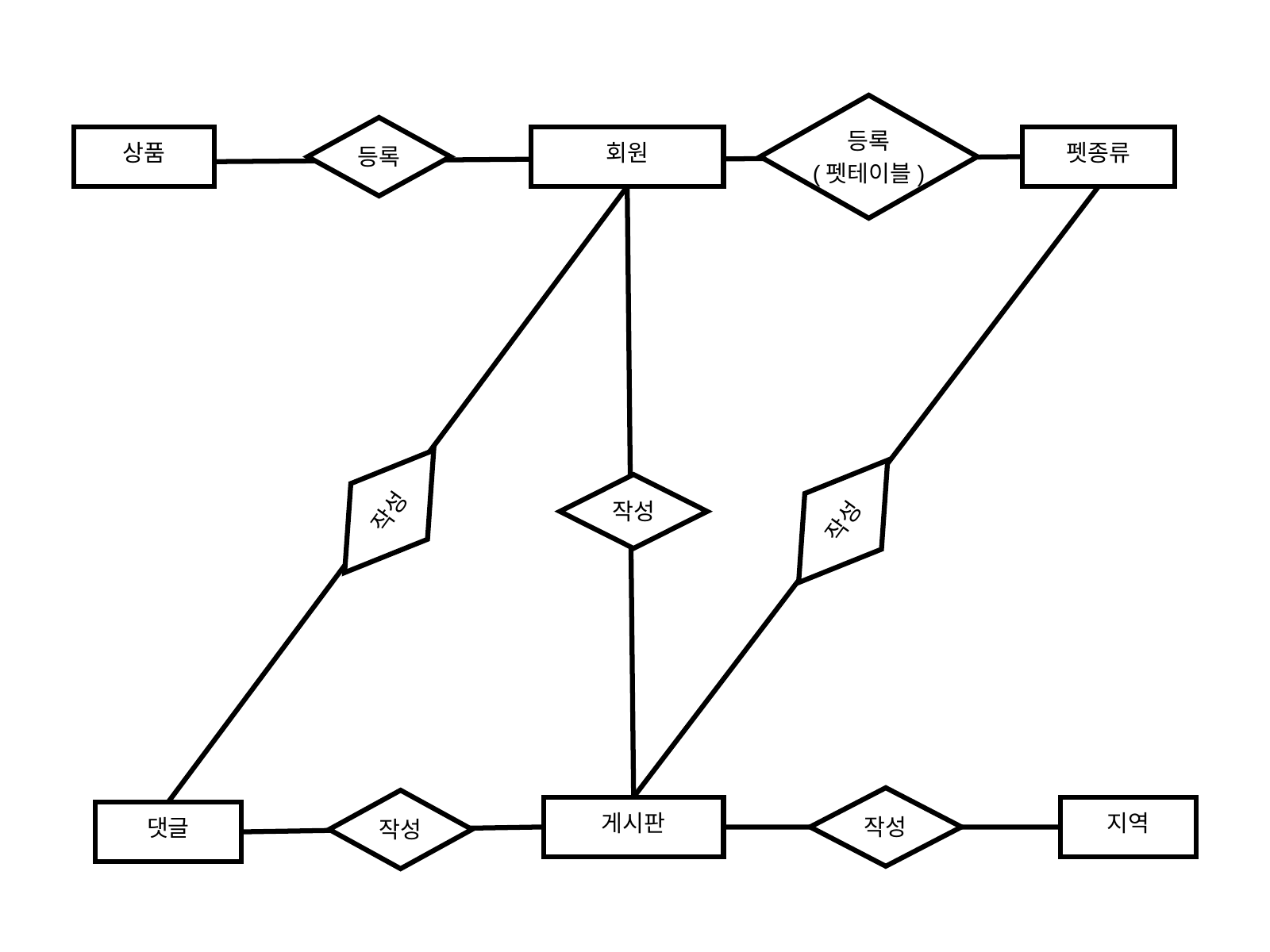

등록
(펫테이블)

등록

상품

회원

펫종류

작성

작성

작성

작성

작성

게시판

지역

댓글